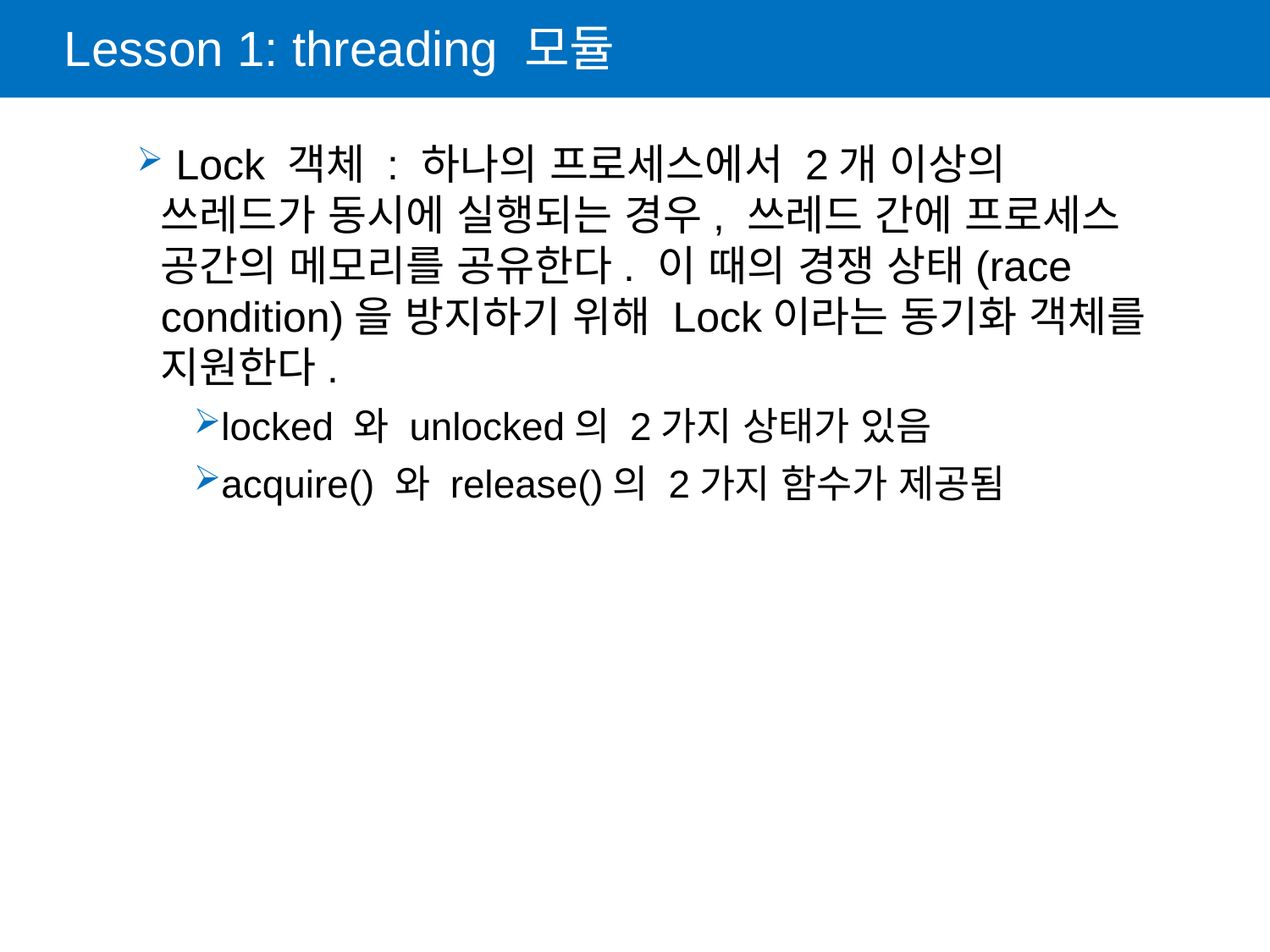

# Lesson 1: threading 모듈
 Lock 객체 : 하나의 프로세스에서 2개 이상의 쓰레드가 동시에 실행되는 경우, 쓰레드 간에 프로세스 공간의 메모리를 공유한다. 이 때의 경쟁 상태(race condition)을 방지하기 위해 Lock이라는 동기화 객체를 지원한다.
locked 와 unlocked의 2가지 상태가 있음
acquire() 와 release()의 2가지 함수가 제공됨